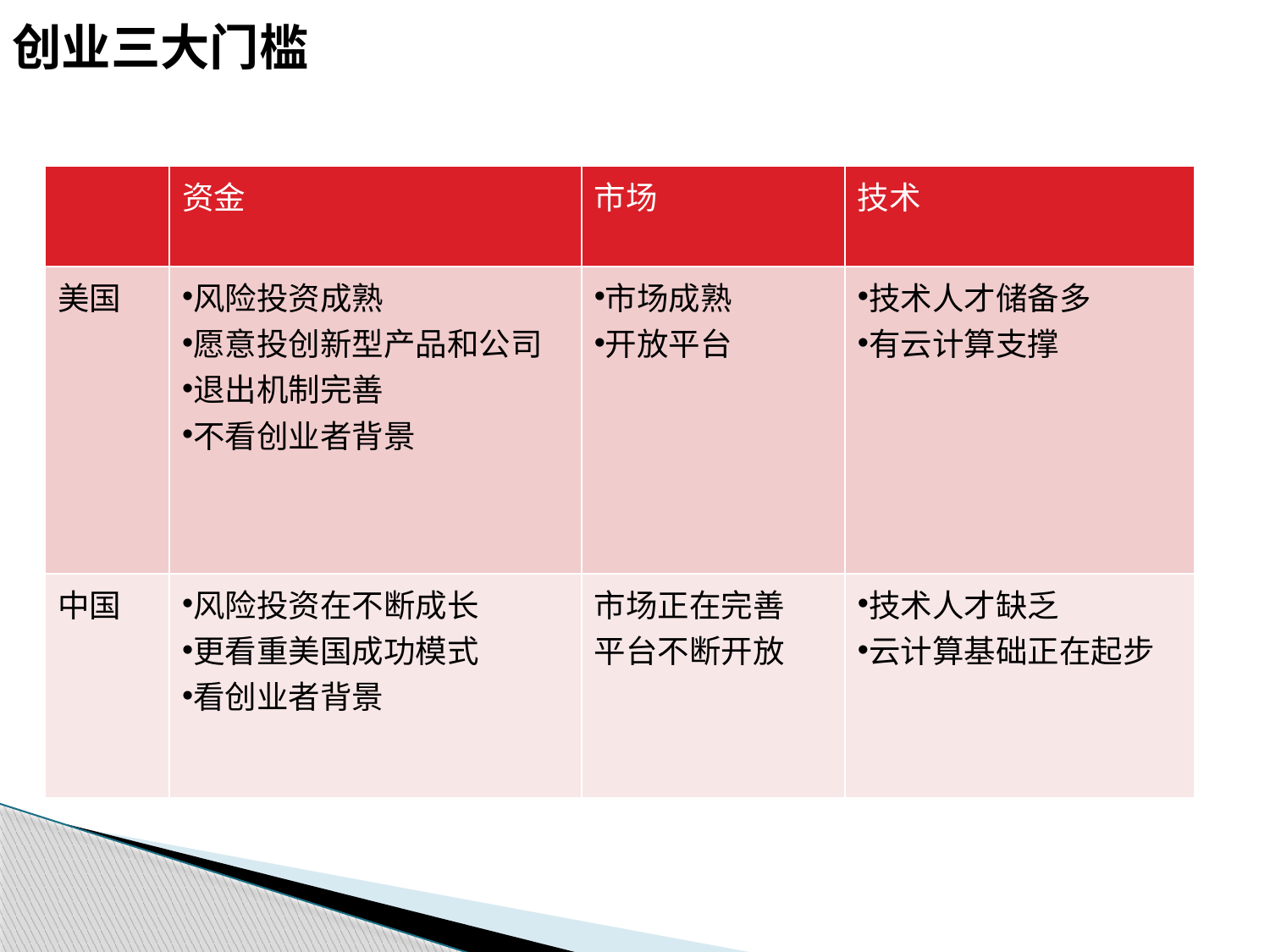

创业三大门槛
|  | 资金 | 市场 | 技术 |
| --- | --- | --- | --- |
| 美国 | 风险投资成熟 愿意投创新型产品和公司 退出机制完善 不看创业者背景 | 市场成熟 开放平台 | 技术人才储备多 有云计算支撑 |
| 中国 | 风险投资在不断成长 更看重美国成功模式 看创业者背景 | 市场正在完善 平台不断开放 | 技术人才缺乏 云计算基础正在起步 |